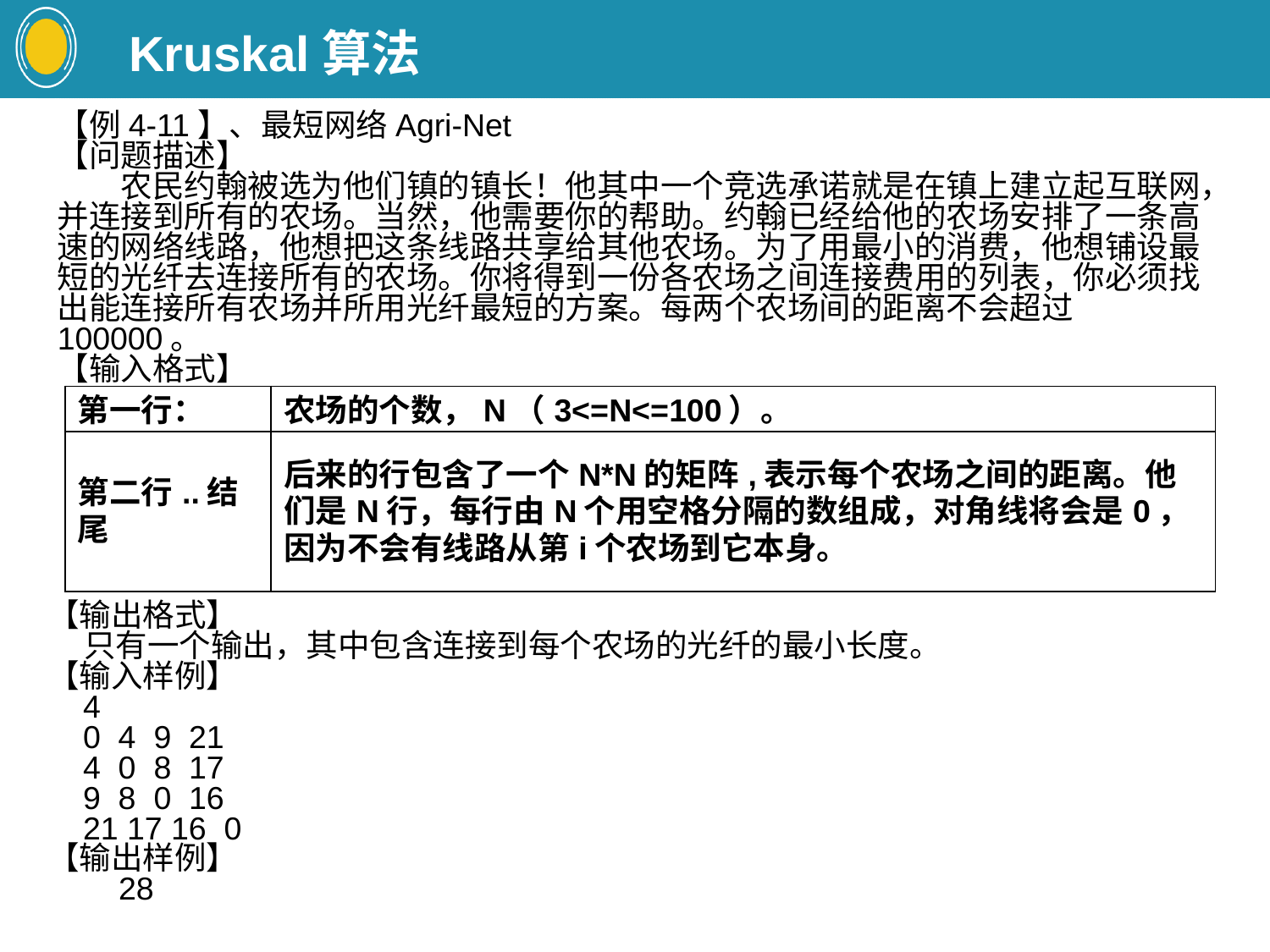

Kruskal算法

【例4-11】、最短网络Agri-Net
【问题描述】
　　农民约翰被选为他们镇的镇长！他其中一个竞选承诺就是在镇上建立起互联网，并连接到所有的农场。当然，他需要你的帮助。约翰已经给他的农场安排了一条高速的网络线路，他想把这条线路共享给其他农场。为了用最小的消费，他想铺设最短的光纤去连接所有的农场。你将得到一份各农场之间连接费用的列表，你必须找出能连接所有农场并所用光纤最短的方案。每两个农场间的距离不会超过100000。
【输入格式】

| 第一行： | 农场的个数，N（3<=N<=100）。 |
| --- | --- |
| 第二行..结尾 | 后来的行包含了一个N\*N的矩阵,表示每个农场之间的距离。他们是N行，每行由N个用空格分隔的数组成，对角线将会是0，因为不会有线路从第i个农场到它本身。 |
【输出格式】
    只有一个输出，其中包含连接到每个农场的光纤的最小长度。
【输入样例】
    4
    0  4  9  21
    4  0  8  17
    9  8  0  16
    21 17 16  0
【输出样例】
　　28